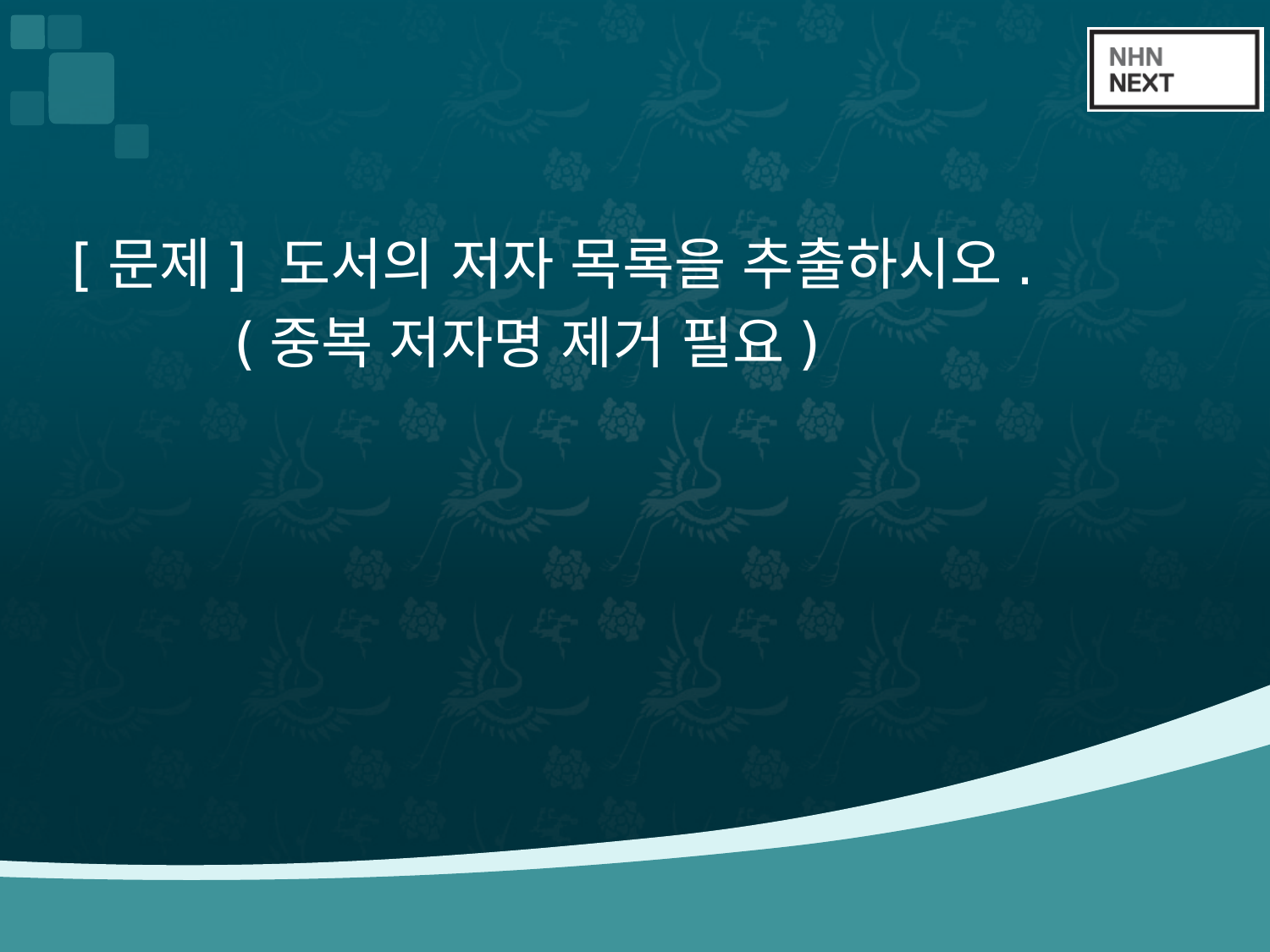

#
[문제] 도서의 저자 목록을 추출하시오.
         (중복 저자명 제거 필요)